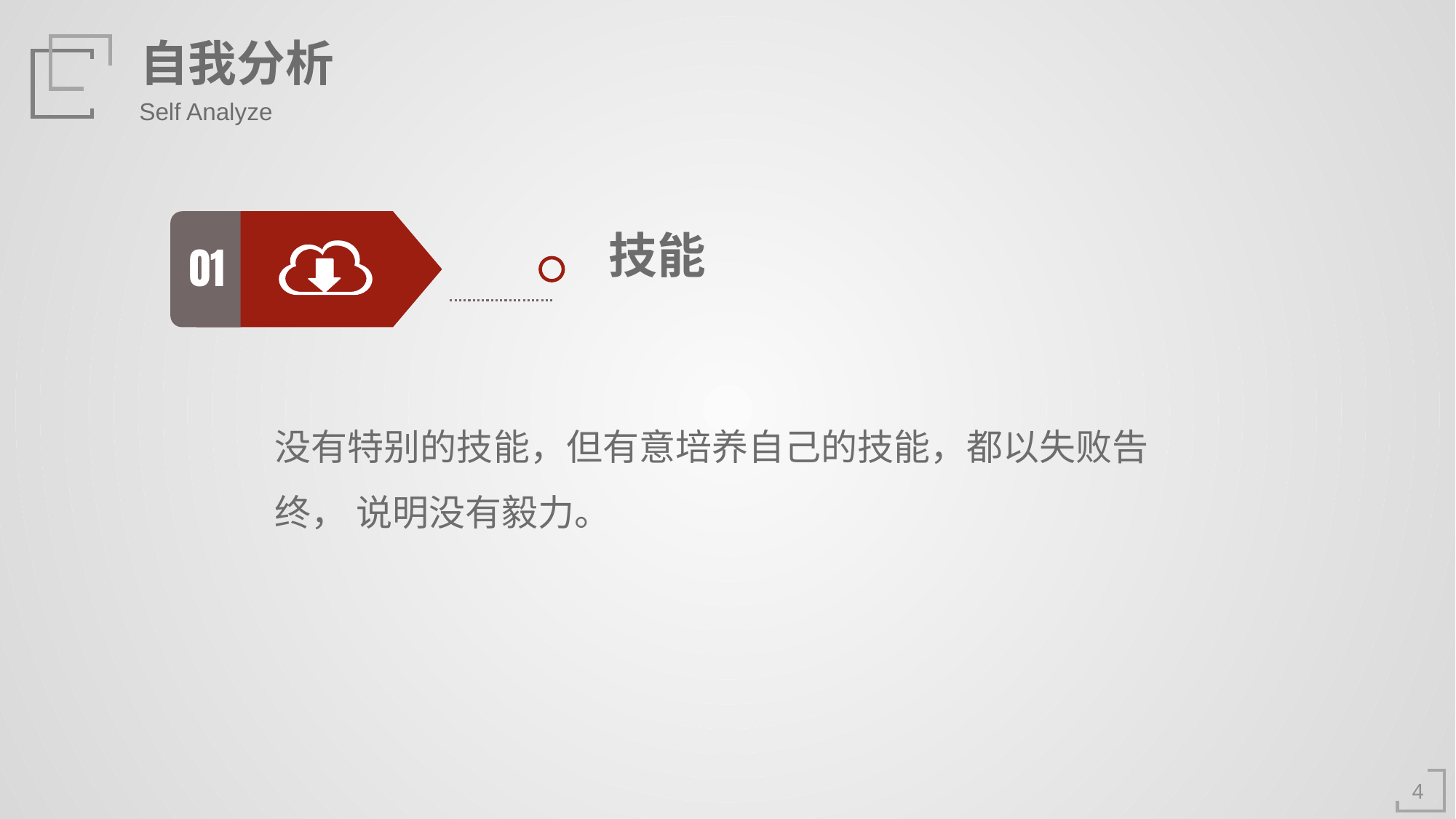

自我分析
Self Analyze

01

技能

没有特别的技能，但有意培养自己的技能，都以失败告终， 说明没有毅力。